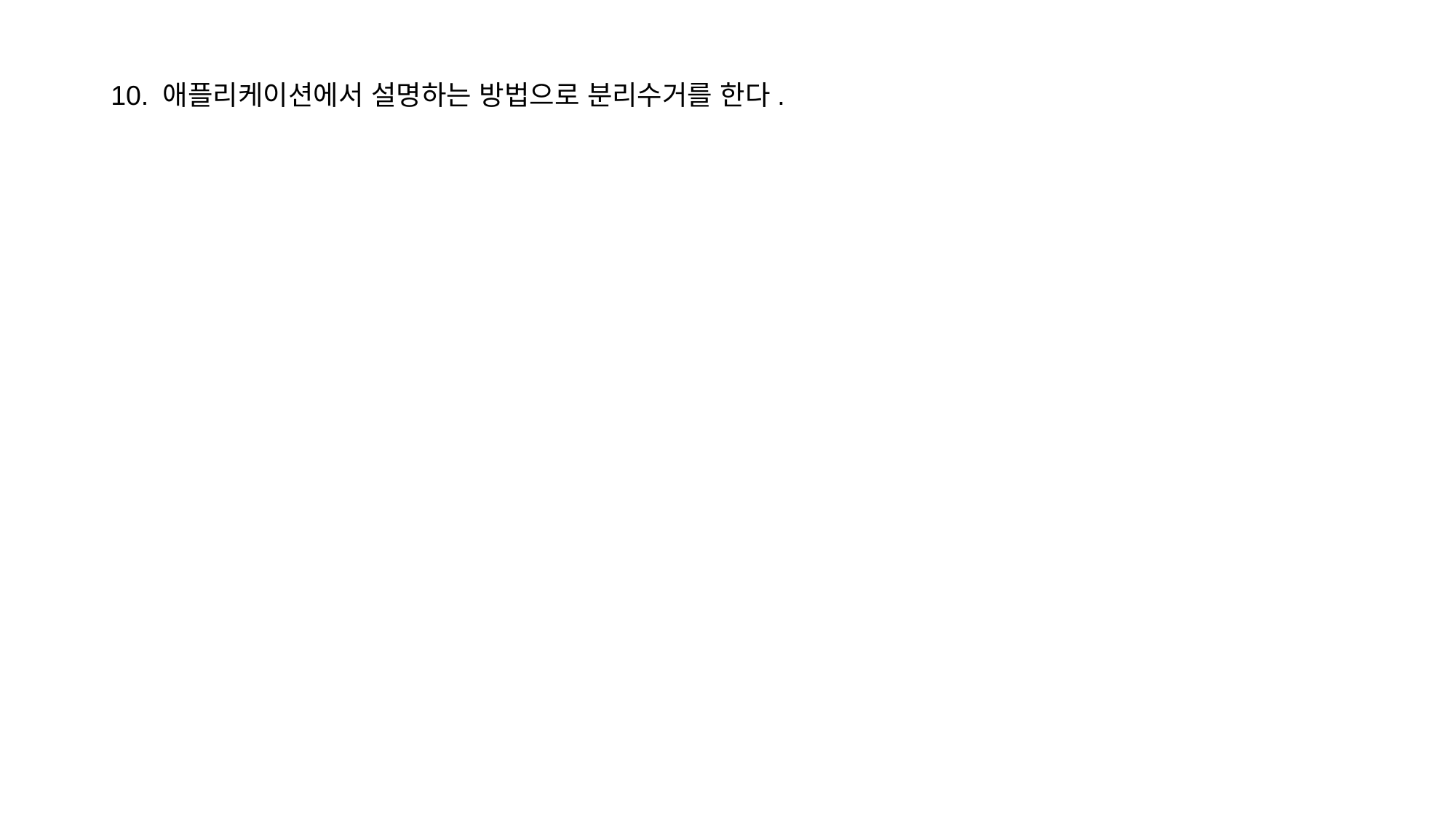

# 10. 애플리케이션에서 설명하는 방법으로 분리수거를 한다.